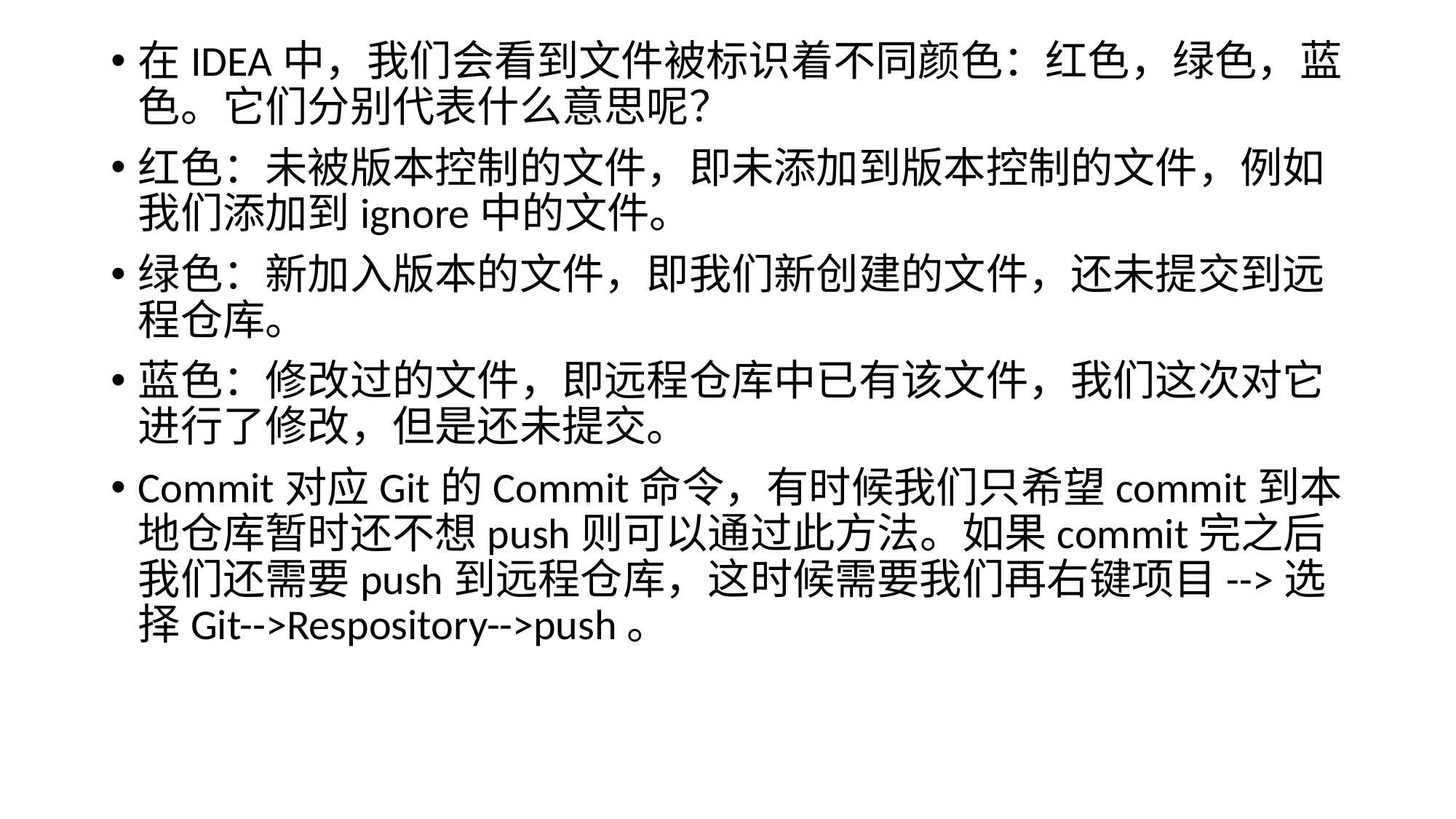

在IDEA中，我们会看到文件被标识着不同颜色：红色，绿色，蓝色。它们分别代表什么意思呢？
红色：未被版本控制的文件，即未添加到版本控制的文件，例如我们添加到ignore中的文件。
绿色：新加入版本的文件，即我们新创建的文件，还未提交到远程仓库。
蓝色：修改过的文件，即远程仓库中已有该文件，我们这次对它进行了修改，但是还未提交。
Commit对应Git的Commit命令，有时候我们只希望commit到本地仓库暂时还不想push则可以通过此方法。如果commit完之后我们还需要push到远程仓库，这时候需要我们再右键项目-->选择Git-->Respository-->push。